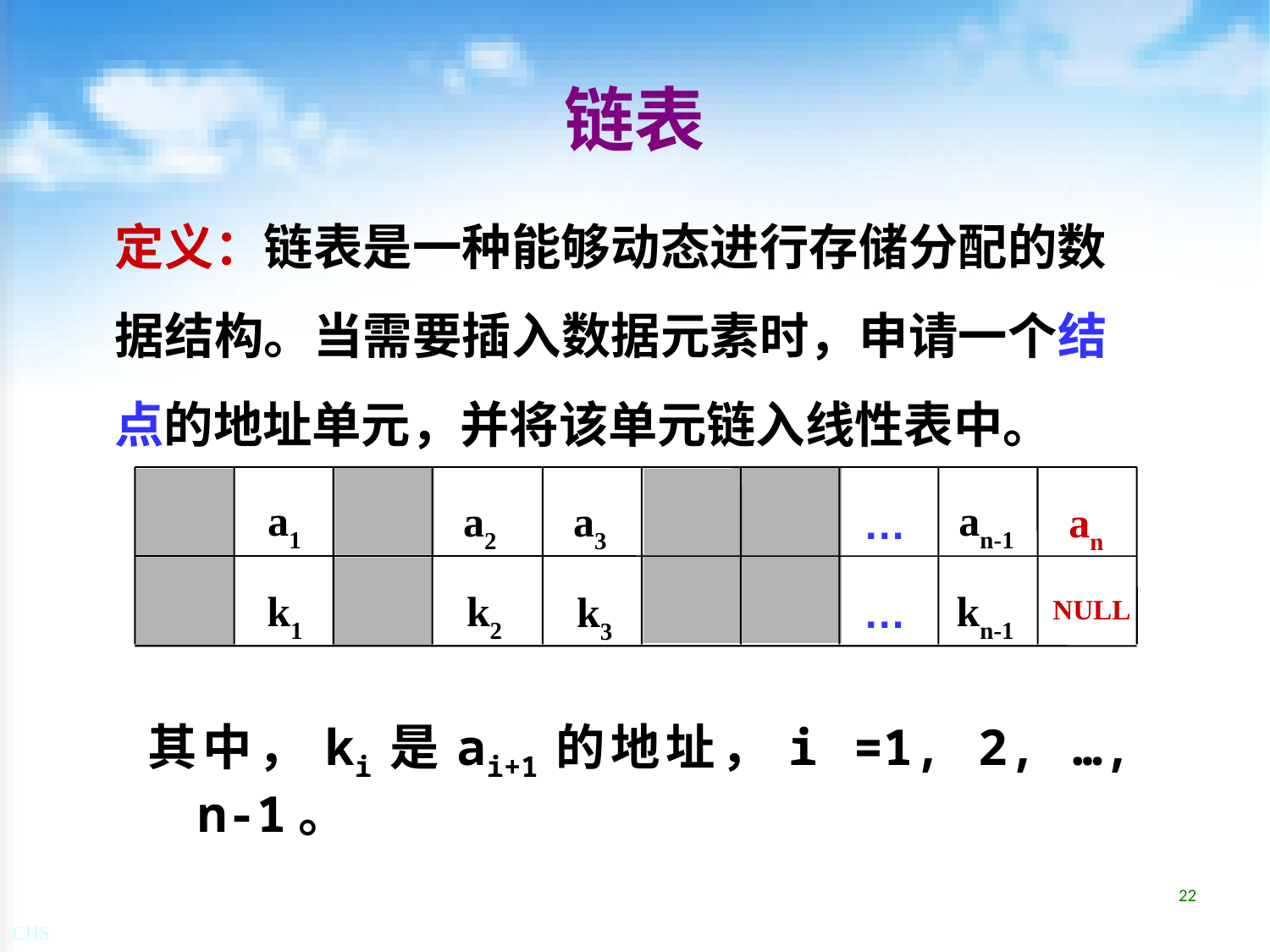

# 链表
定义：链表是一种能够动态进行存储分配的数据结构。当需要插入数据元素时，申请一个结点的地址单元，并将该单元链入线性表中。
a1
k1
an-1
kn-1
…
…

an
NULL

a2
k2
a3
k3
其中，ki是ai+1的地址，i =1, 2, …, n-1。
22